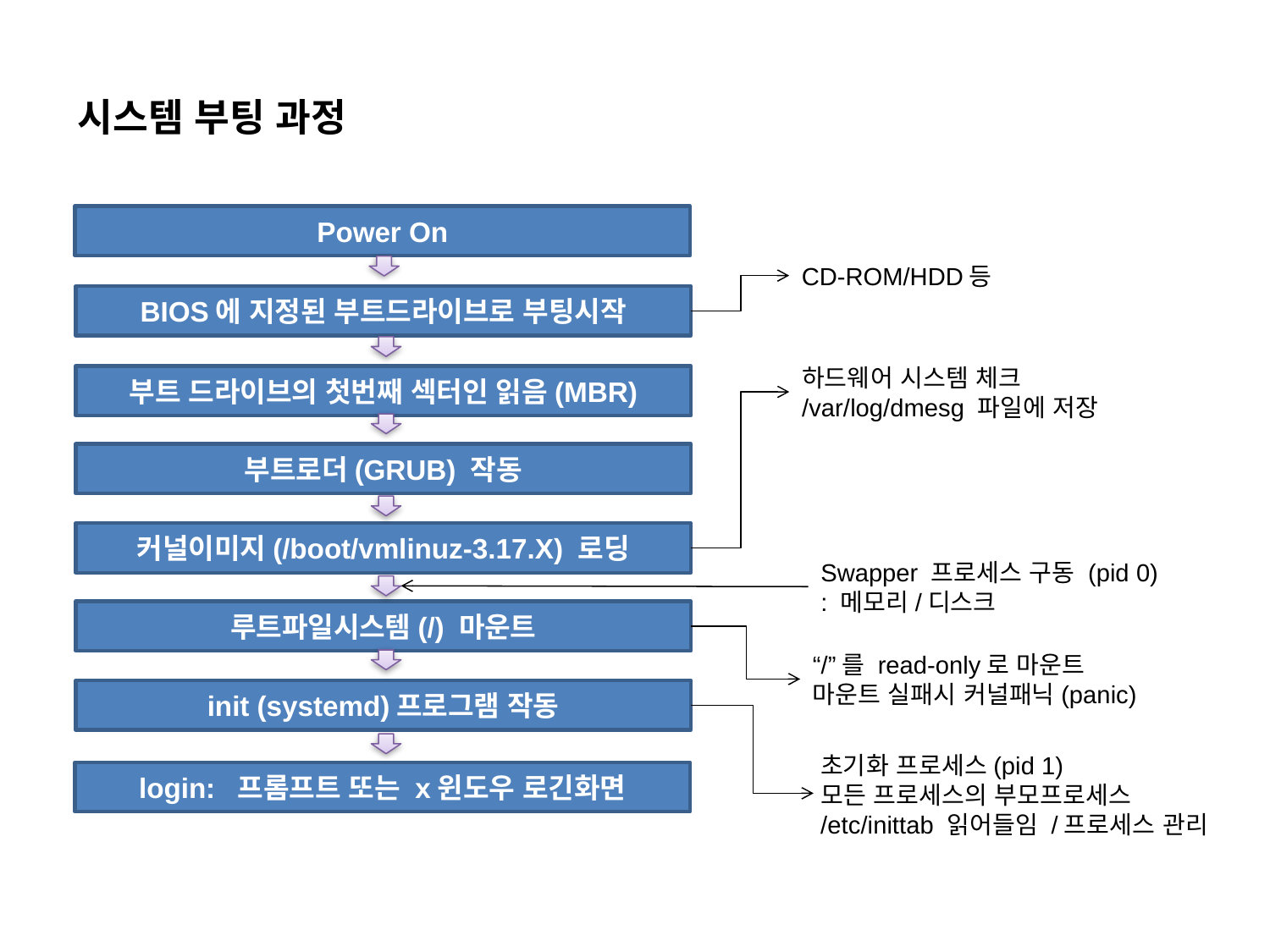

시스템 부팅 과정
Power On
CD-ROM/HDD등

BIOS에 지정된 부트드라이브로 부팅시작

하드웨어 시스템 체크
/var/log/dmesg 파일에 저장
부트 드라이브의 첫번째 섹터인 읽음(MBR)

부트로더(GRUB) 작동

커널이미지(/boot/vmlinuz-3.17.X) 로딩
Swapper 프로세스 구동 (pid 0)
: 메모리/디스크

루트파일시스템(/) 마운트
“/”를 read-only로 마운트
마운트 실패시 커널패닉(panic)

init (systemd)프로그램 작동

초기화 프로세스(pid 1)
모든 프로세스의 부모프로세스
/etc/inittab 읽어들임 /프로세스 관리
login:  프롬프트 또는 x윈도우 로긴화면